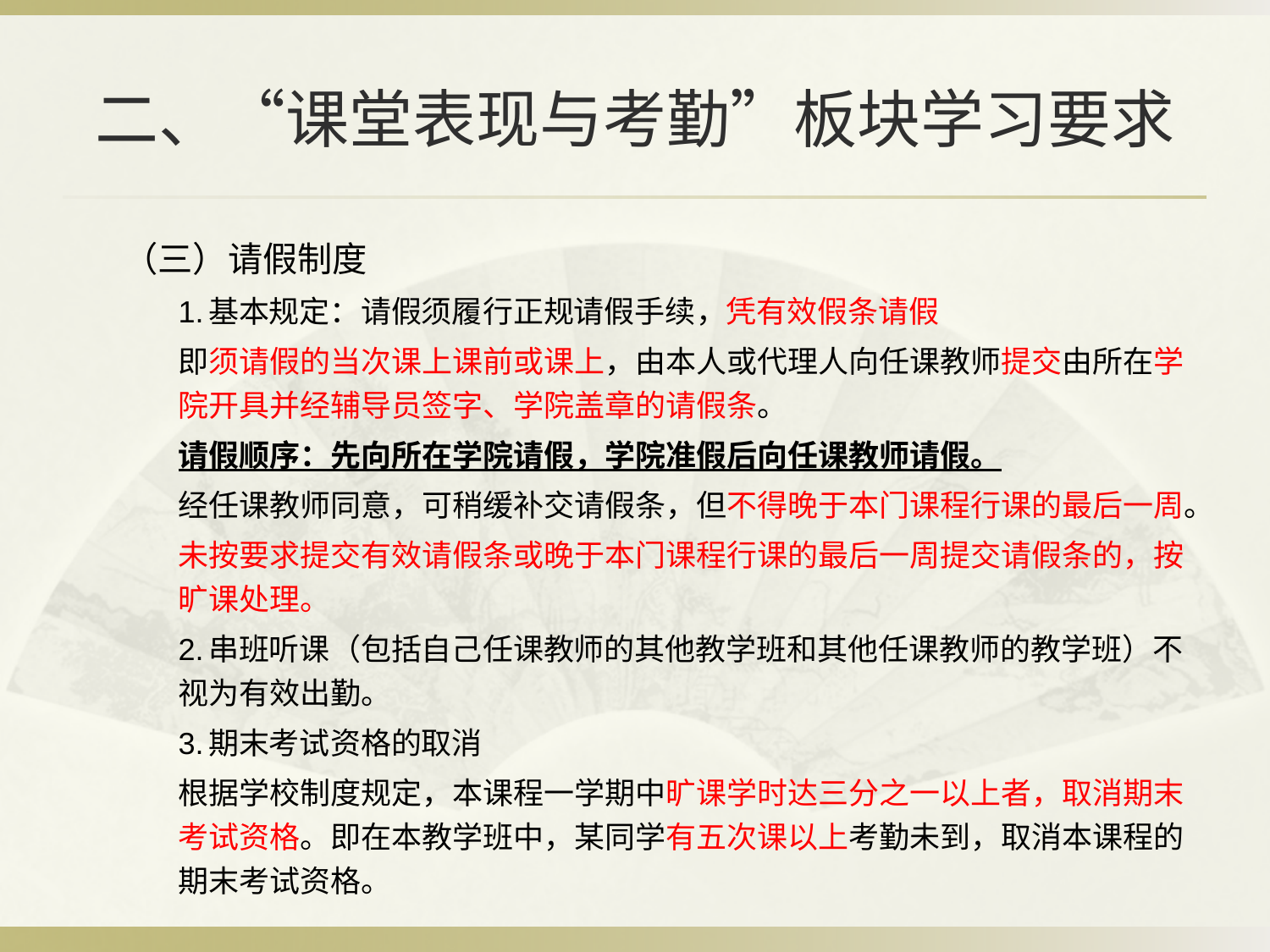

# 二、“课堂表现与考勤”板块学习要求
（三）请假制度
1.基本规定：请假须履行正规请假手续，凭有效假条请假
即须请假的当次课上课前或课上，由本人或代理人向任课教师提交由所在学院开具并经辅导员签字、学院盖章的请假条。
请假顺序：先向所在学院请假，学院准假后向任课教师请假。
经任课教师同意，可稍缓补交请假条，但不得晚于本门课程行课的最后一周。
未按要求提交有效请假条或晚于本门课程行课的最后一周提交请假条的，按旷课处理。
2.串班听课（包括自己任课教师的其他教学班和其他任课教师的教学班）不视为有效出勤。
3.期末考试资格的取消
根据学校制度规定，本课程一学期中旷课学时达三分之一以上者，取消期末考试资格。即在本教学班中，某同学有五次课以上考勤未到，取消本课程的期末考试资格。